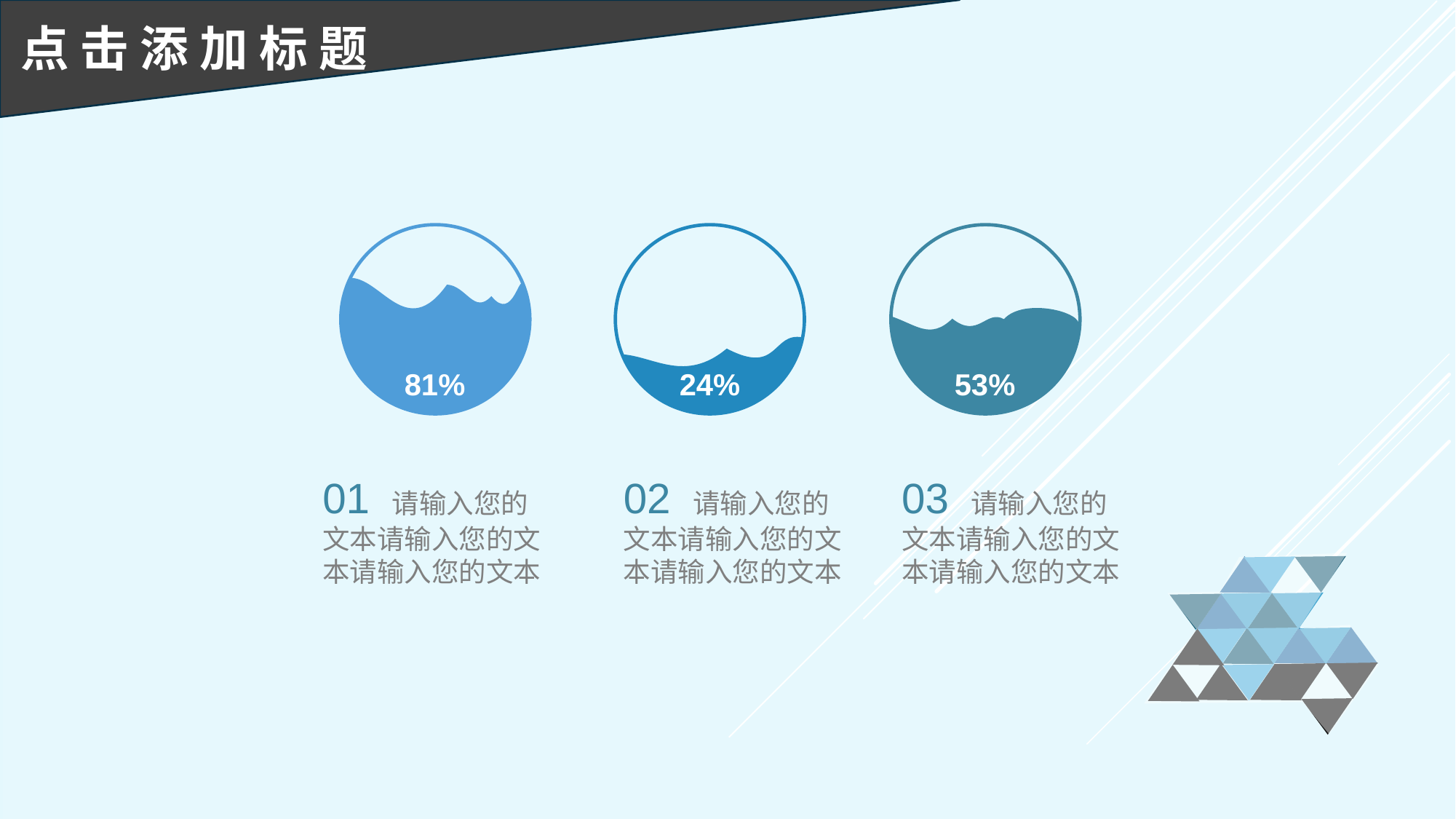

点 击 添 加 标 题

81%
24%
53%
01 请输入您的文本请输入您的文本请输入您的文本
02 请输入您的文本请输入您的文本请输入您的文本
03 请输入您的文本请输入您的文本请输入您的文本